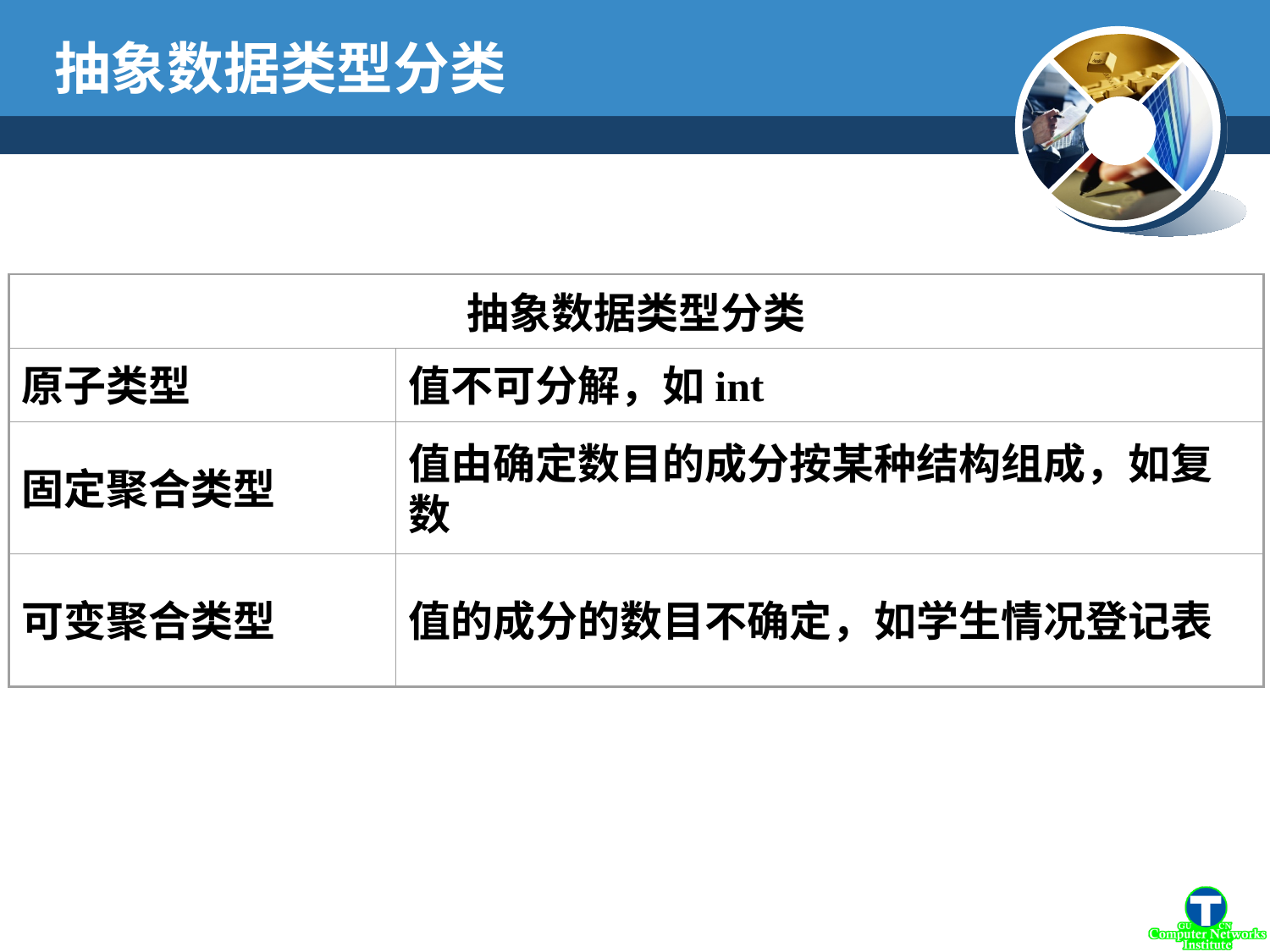

抽象数据类型分类
抽象数据类型分类

原子类型

值不可分解，如int

固定聚合类型

值由确定数目的成分按某种结构组成，如复数

可变聚合类型

值的成分的数目不确定，如学生情况登记表